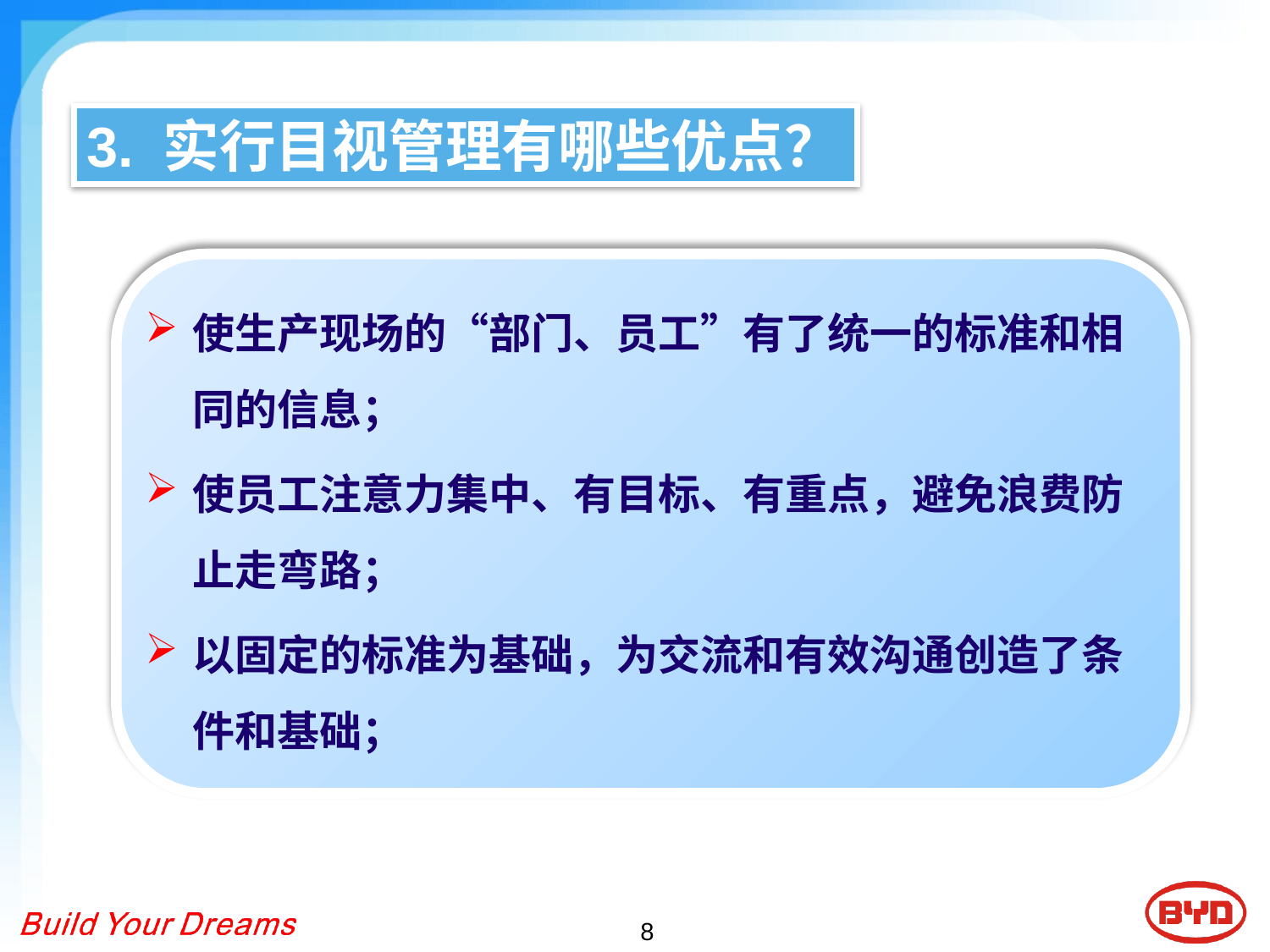

# 3. 实行目视管理有哪些优点？

使生产现场的“部门、员工”有了统一的标准和相同的信息；
使员工注意力集中、有目标、有重点，避免浪费防止走弯路；
以固定的标准为基础，为交流和有效沟通创造了条件和基础；
8